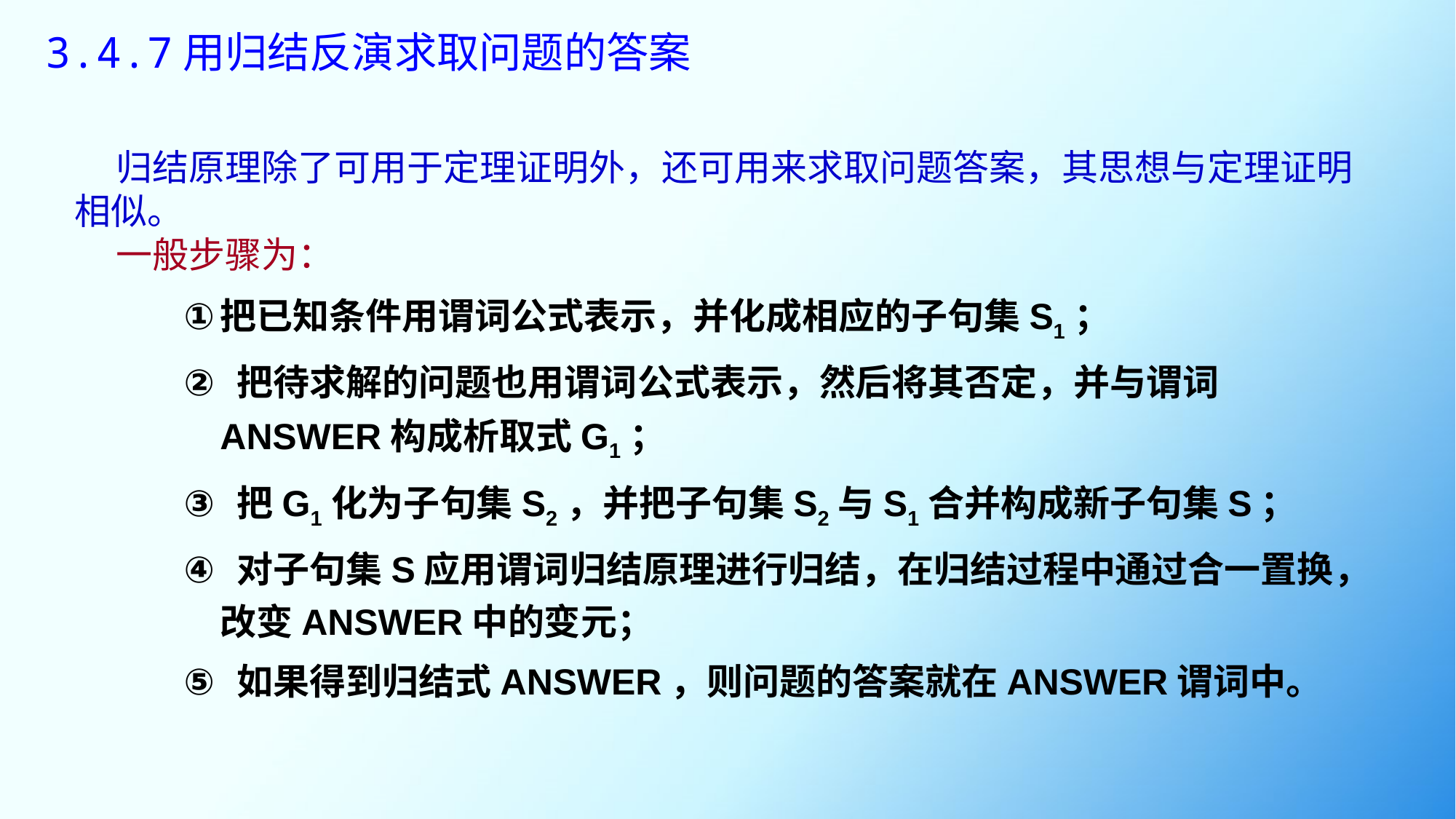

# 3.4.7用归结反演求取问题的答案
    归结原理除了可用于定理证明外，还可用来求取问题答案，其思想与定理证明相似。
    一般步骤为：
把已知条件用谓词公式表示，并化成相应的子句集S1；
 把待求解的问题也用谓词公式表示，然后将其否定，并与谓词ANSWER构成析取式G1；
 把G1化为子句集S2，并把子句集S2与S1合并构成新子句集S；
 对子句集S应用谓词归结原理进行归结，在归结过程中通过合一置换，改变ANSWER中的变元；
 如果得到归结式ANSWER，则问题的答案就在ANSWER谓词中。